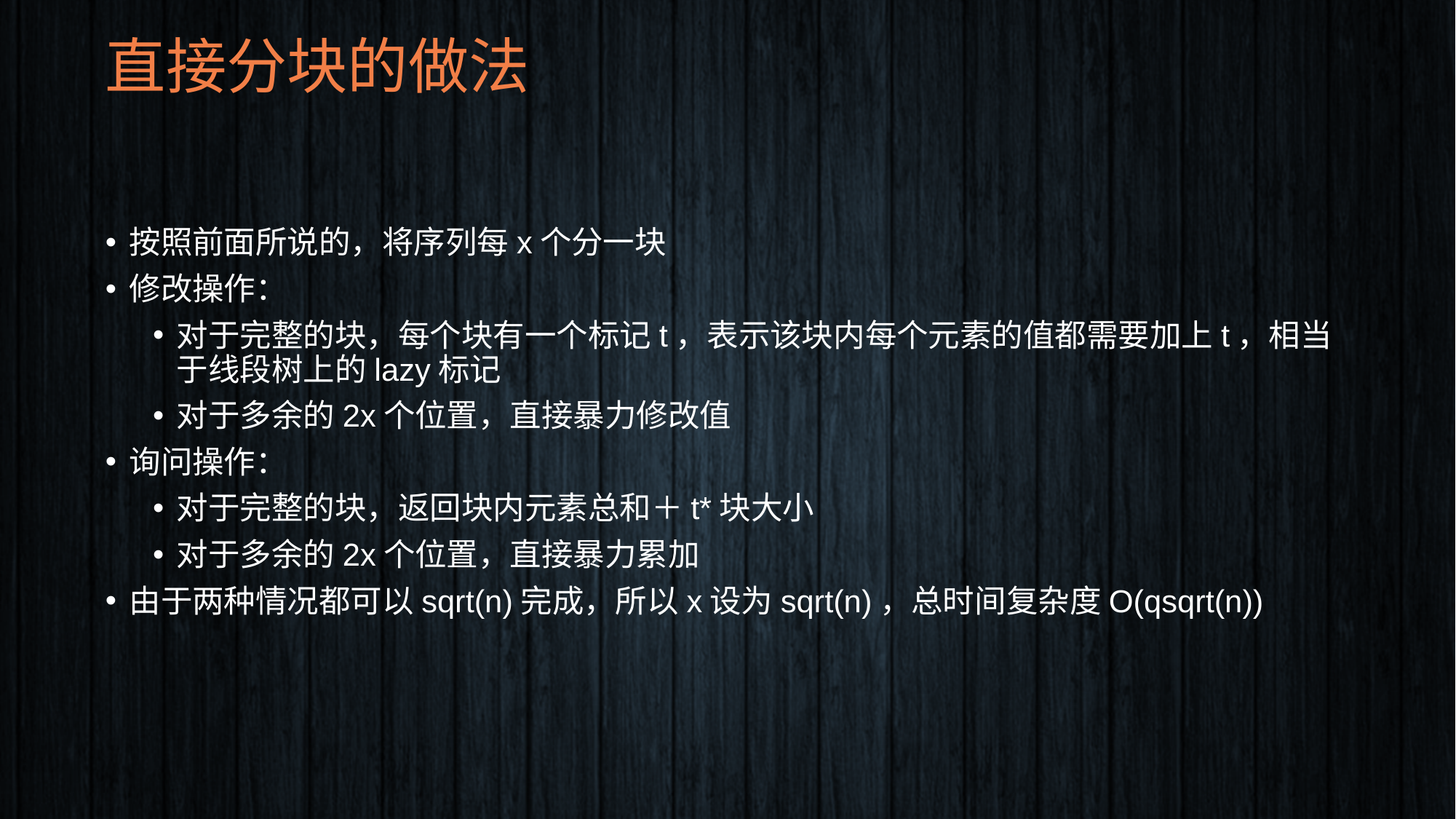

# 直接分块的做法
按照前面所说的，将序列每x个分一块
修改操作：
对于完整的块，每个块有一个标记t，表示该块内每个元素的值都需要加上t，相当于线段树上的lazy标记
对于多余的2x个位置，直接暴力修改值
询问操作：
对于完整的块，返回块内元素总和＋t*块大小
对于多余的2x个位置，直接暴力累加
由于两种情况都可以sqrt(n)完成，所以x设为sqrt(n)，总时间复杂度O(qsqrt(n))